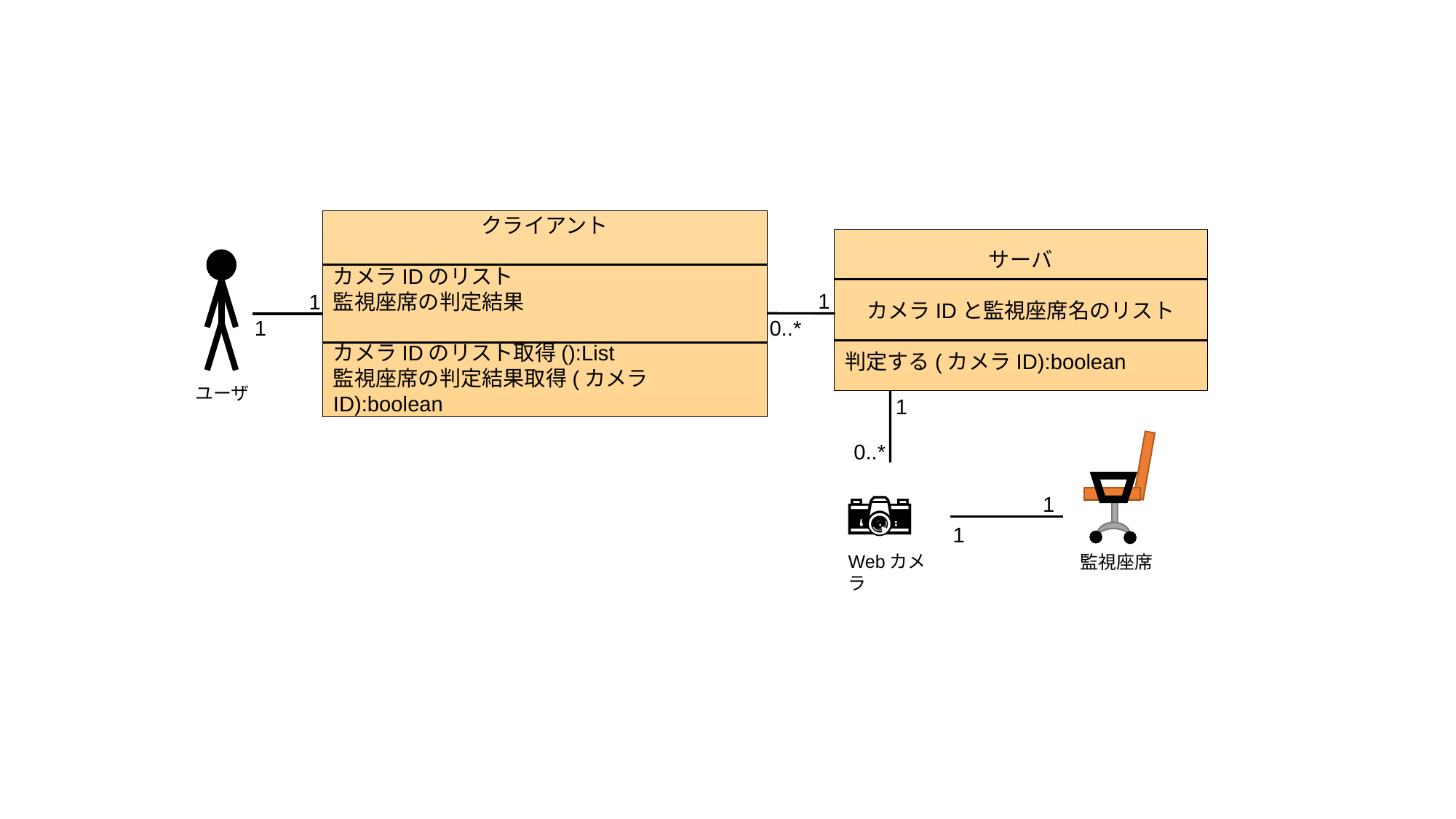

クライアント

カメラIDのリスト
監視座席の判定結果

カメラIDのリスト取得():List
監視座席の判定結果取得(カメラID):boolean
サーバ

カメラIDと監視座席名のリスト

判定する(カメラID):boolean

1
1
1
0..*
ユーザ
1

0..*
📷
1
1
Webカメラ
監視座席